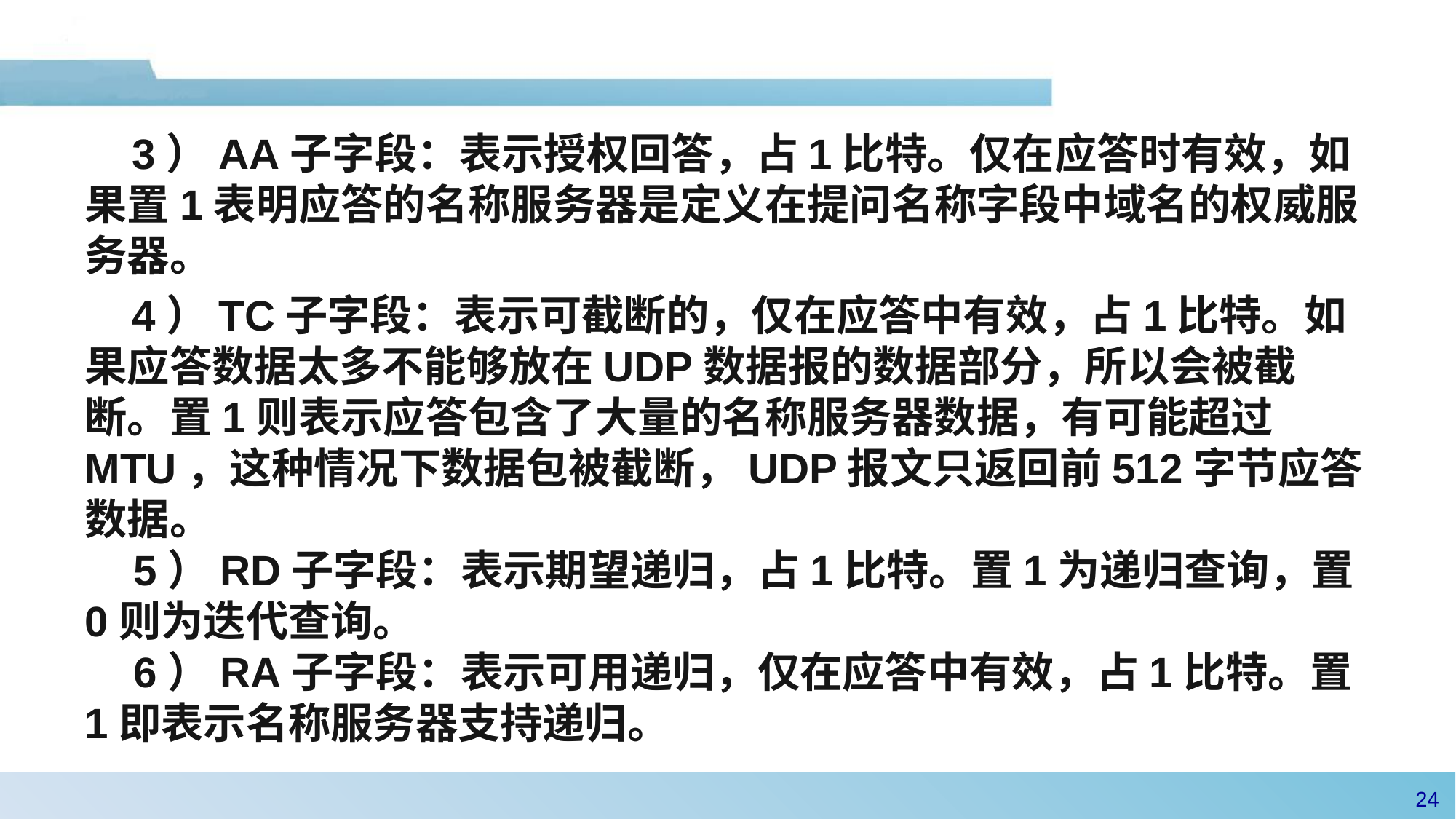

#
    3）AA子字段：表示授权回答，占1比特。仅在应答时有效，如果置1表明应答的名称服务器是定义在提问名称字段中域名的权威服务器。
    4）TC子字段：表示可截断的，仅在应答中有效，占1比特。如果应答数据太多不能够放在UDP数据报的数据部分，所以会被截断。置1则表示应答包含了大量的名称服务器数据，有可能超过MTU，这种情况下数据包被截断，UDP报文只返回前512字节应答数据。
    5）RD子字段：表示期望递归，占1比特。置1为递归查询，置0则为迭代查询。
    6）RA子字段：表示可用递归，仅在应答中有效，占1比特。置1即表示名称服务器支持递归。
24